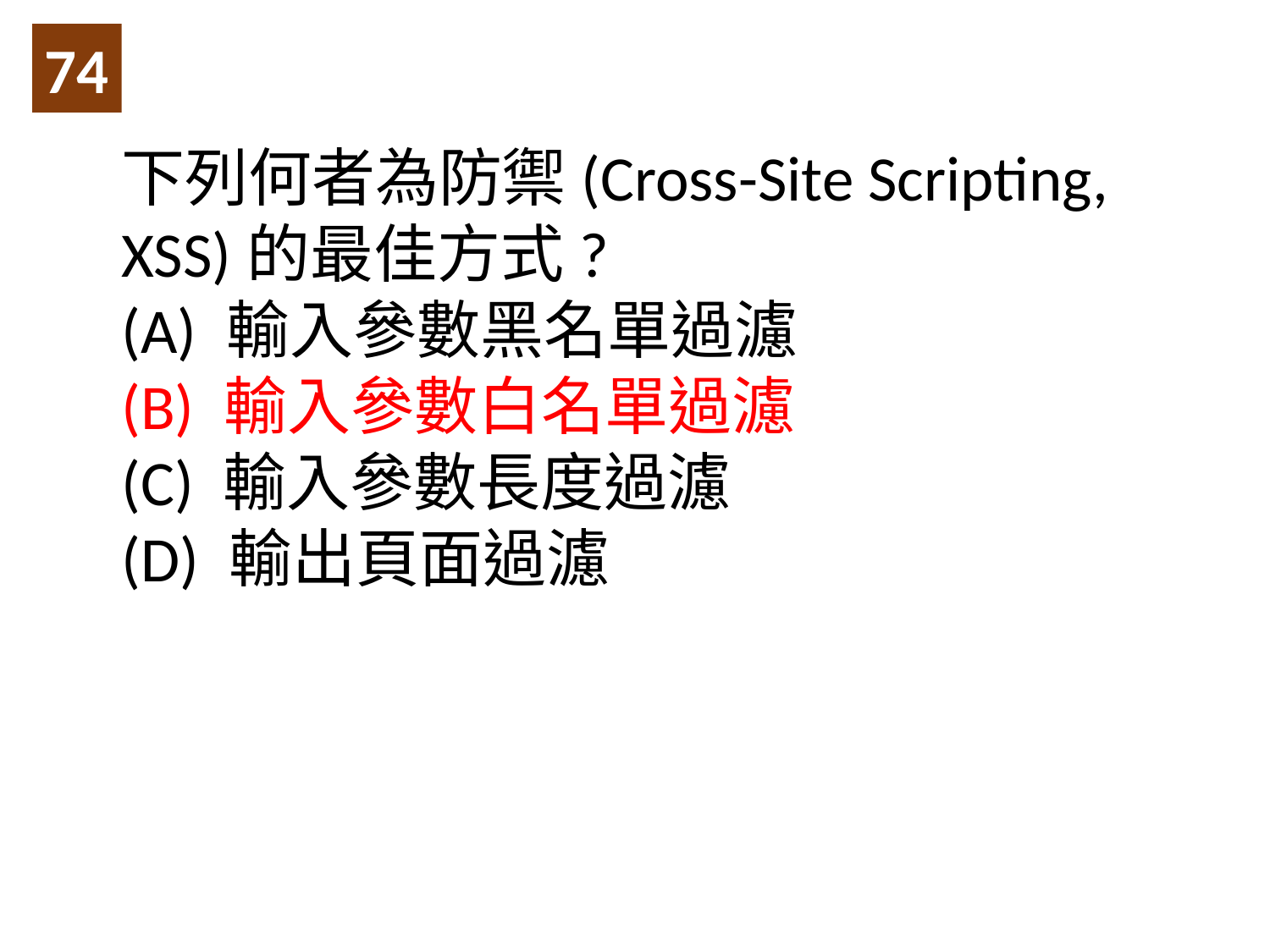

74
下列何者為防禦(Cross-Site Scripting, XSS)的最佳方式?
(A) 輸入參數黑名單過濾
(B) 輸入參數白名單過濾
(C) 輸入參數長度過濾
(D) 輸出頁面過濾